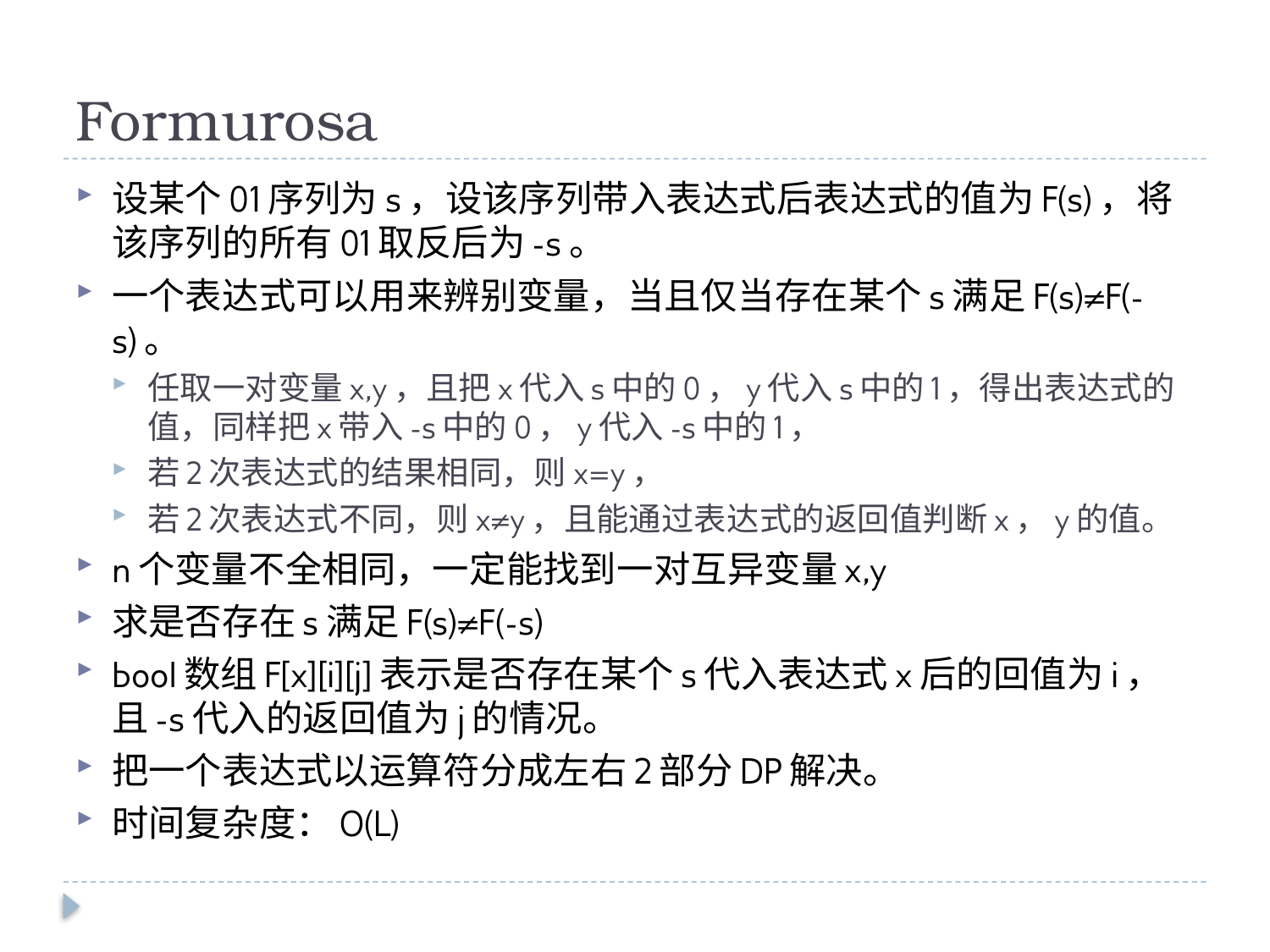

# Formurosa
设某个01序列为s，设该序列带入表达式后表达式的值为F(s)，将该序列的所有01取反后为-s。
一个表达式可以用来辨别变量，当且仅当存在某个s满足F(s)≠F(-s)。
任取一对变量x,y，且把x代入s中的0，y代入s中的1，得出表达式的值，同样把x带入-s中的0，y代入-s中的1，
若2次表达式的结果相同，则x=y，
若2次表达式不同，则x≠y，且能通过表达式的返回值判断x，y的值。
n个变量不全相同，一定能找到一对互异变量x,y
求是否存在s满足F(s)≠F(-s)
bool数组F[x][i][j]表示是否存在某个s代入表达式x后的回值为i，且-s代入的返回值为j的情况。
把一个表达式以运算符分成左右2部分DP解决。
时间复杂度：O(L)